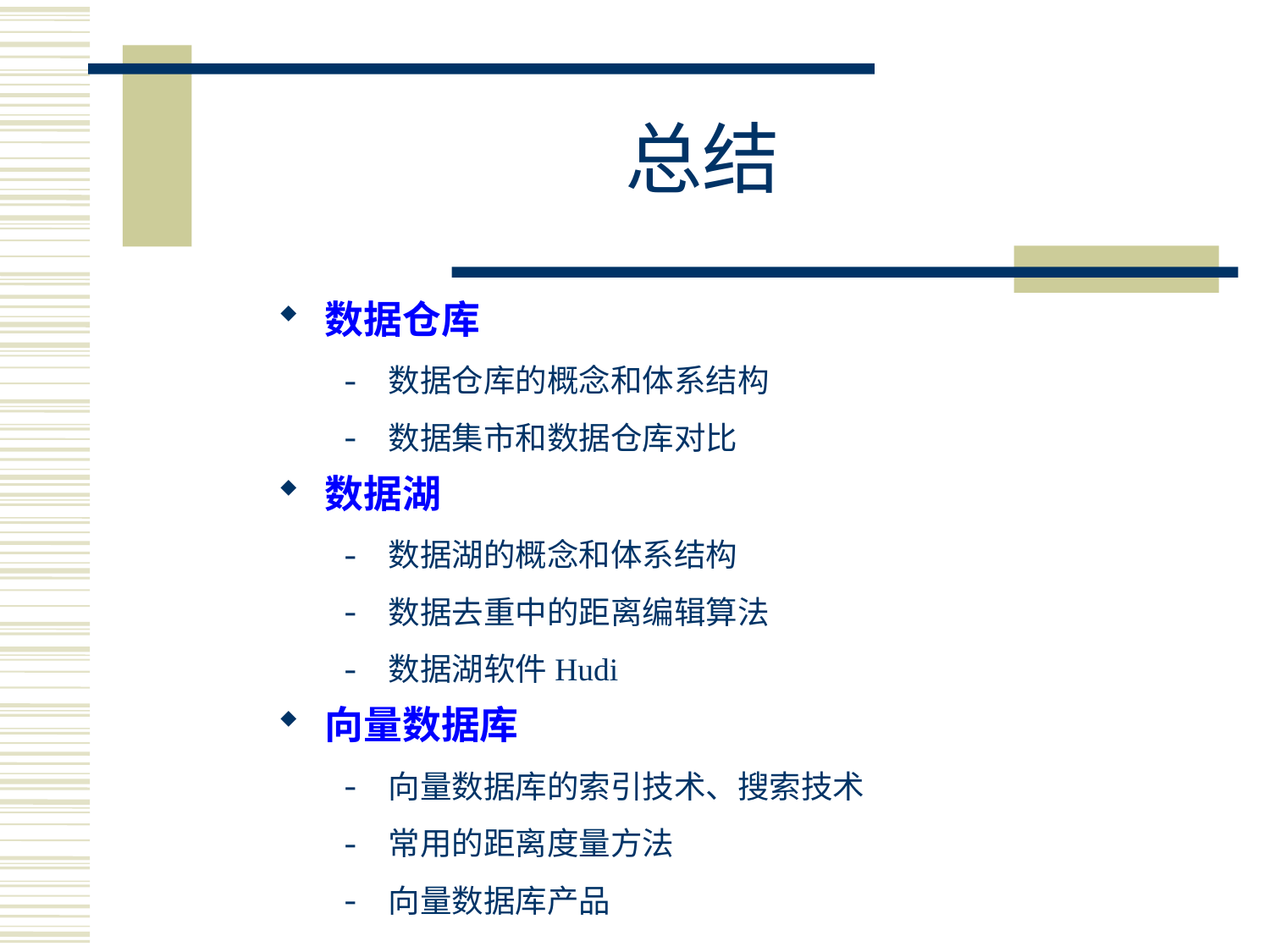

# 总结
数据仓库
数据仓库的概念和体系结构
数据集市和数据仓库对比
数据湖
数据湖的概念和体系结构
数据去重中的距离编辑算法
数据湖软件Hudi
向量数据库
向量数据库的索引技术、搜索技术
常用的距离度量方法
向量数据库产品